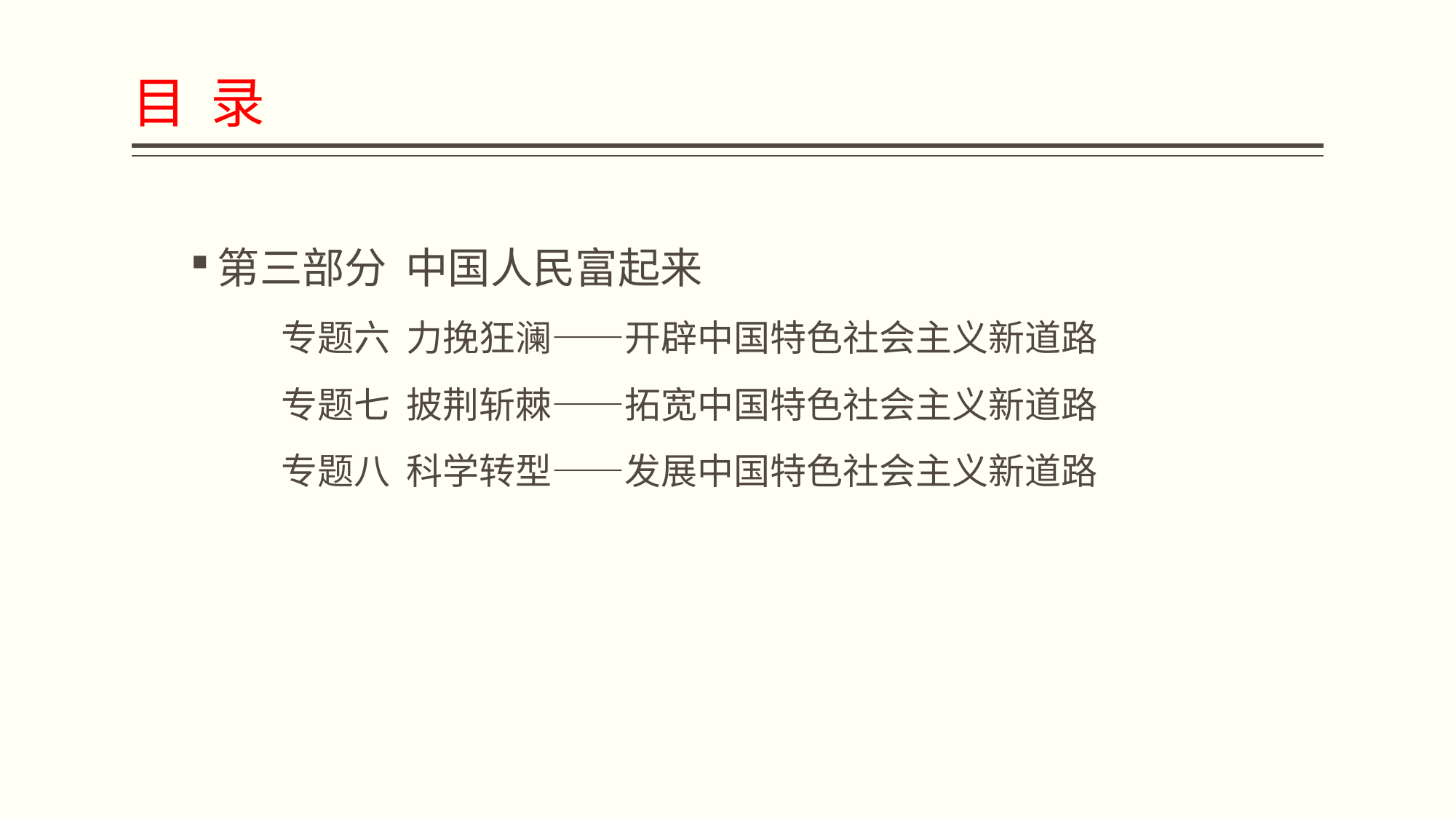

# 目  录

第三部分  中国人民富起来
          专题六  力挽狂澜——开辟中国特色社会主义新道路
          专题七  披荆斩棘——拓宽中国特色社会主义新道路
          专题八  科学转型——发展中国特色社会主义新道路